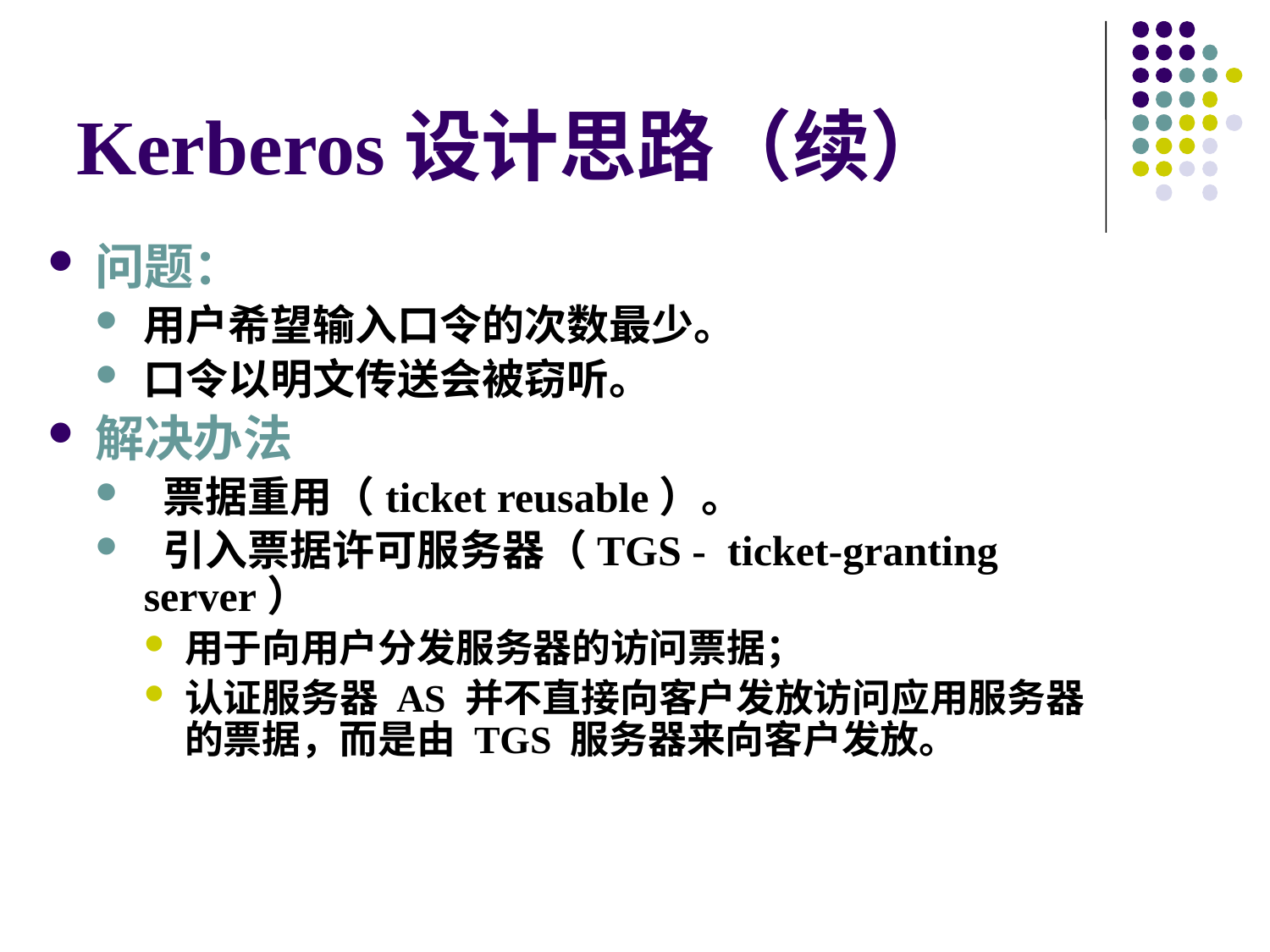

# Kerberos设计思路（续）
问题：
用户希望输入口令的次数最少。
口令以明文传送会被窃听。
解决办法
 票据重用（ticket reusable）。
 引入票据许可服务器（TGS -  ticket-granting server）
用于向用户分发服务器的访问票据；
认证服务器 AS 并不直接向客户发放访问应用服务器的票据，而是由 TGS 服务器来向客户发放。